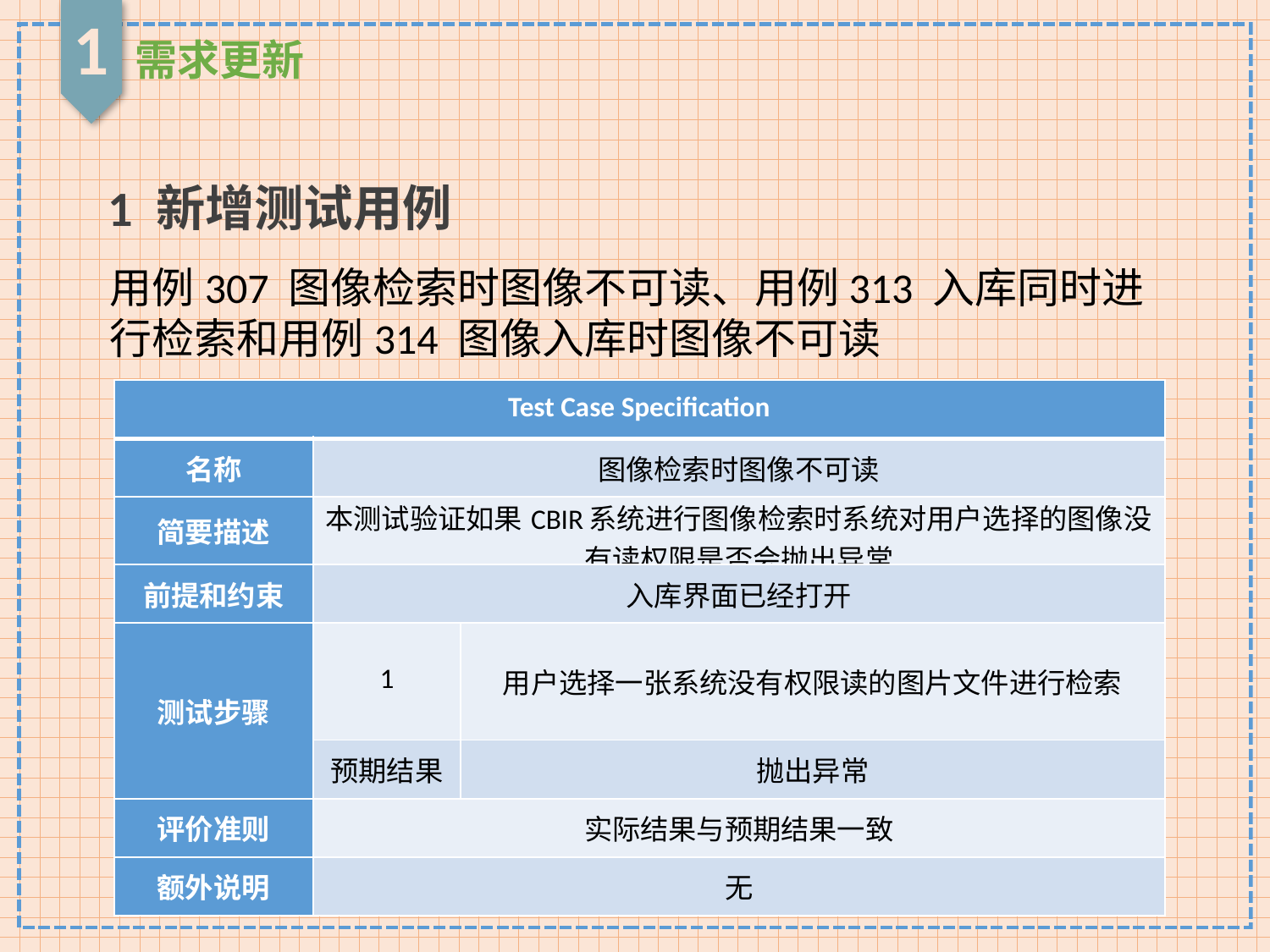

1
需求更新

1 新增测试用例
用例307 图像检索时图像不可读、用例313 入库同时进行检索和用例314 图像入库时图像不可读
| Test Case Specification |  |  |
| --- | --- | --- |
| 名称 | 图像检索时图像不可读 |  |
| 简要描述 | 本测试验证如果CBIR系统进行图像检索时系统对用户选择的图像没有读权限是否会抛出异常 |  |
| 前提和约束 | 入库界面已经打开 |  |
| 测试步骤 | 1 | 用户选择一张系统没有权限读的图片文件进行检索 |
|  | 预期结果 | 抛出异常 |
| 评价准则 | 实际结果与预期结果一致 |  |
| 额外说明 | 无 |  |